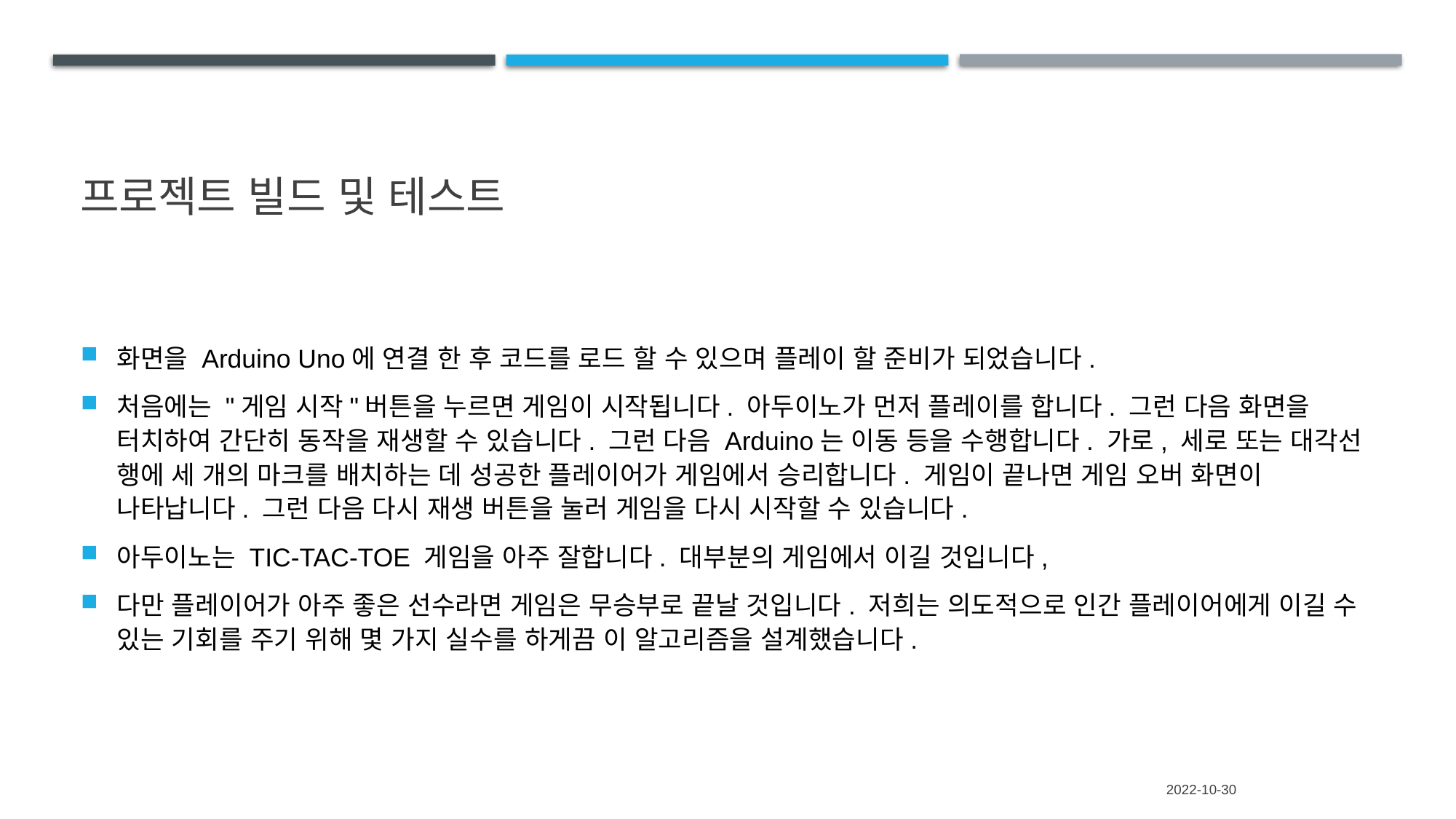

# 프로젝트 빌드 및 테스트
화면을 Arduino Uno에 연결 한 후 코드를 로드 할 수 있으며 플레이 할 준비가 되었습니다.
처음에는 "게임 시작"버튼을 누르면 게임이 시작됩니다. 아두이노가 먼저 플레이를 합니다. 그런 다음 화면을 터치하여 간단히 동작을 재생할 수 있습니다. 그런 다음 Arduino는 이동 등을 수행합니다. 가로, 세로 또는 대각선 행에 세 개의 마크를 배치하는 데 성공한 플레이어가 게임에서 승리합니다. 게임이 끝나면 게임 오버 화면이 나타납니다. 그런 다음 다시 재생 버튼을 눌러 게임을 다시 시작할 수 있습니다.
아두이노는 TIC-TAC-TOE 게임을 아주 잘합니다. 대부분의 게임에서 이길 것입니다,
다만 플레이어가 아주 좋은 선수라면 게임은 무승부로 끝날 것입니다. 저희는 의도적으로 인간 플레이어에게 이길 수 있는 기회를 주기 위해 몇 가지 실수를 하게끔 이 알고리즘을 설계했습니다.
2022-10-30